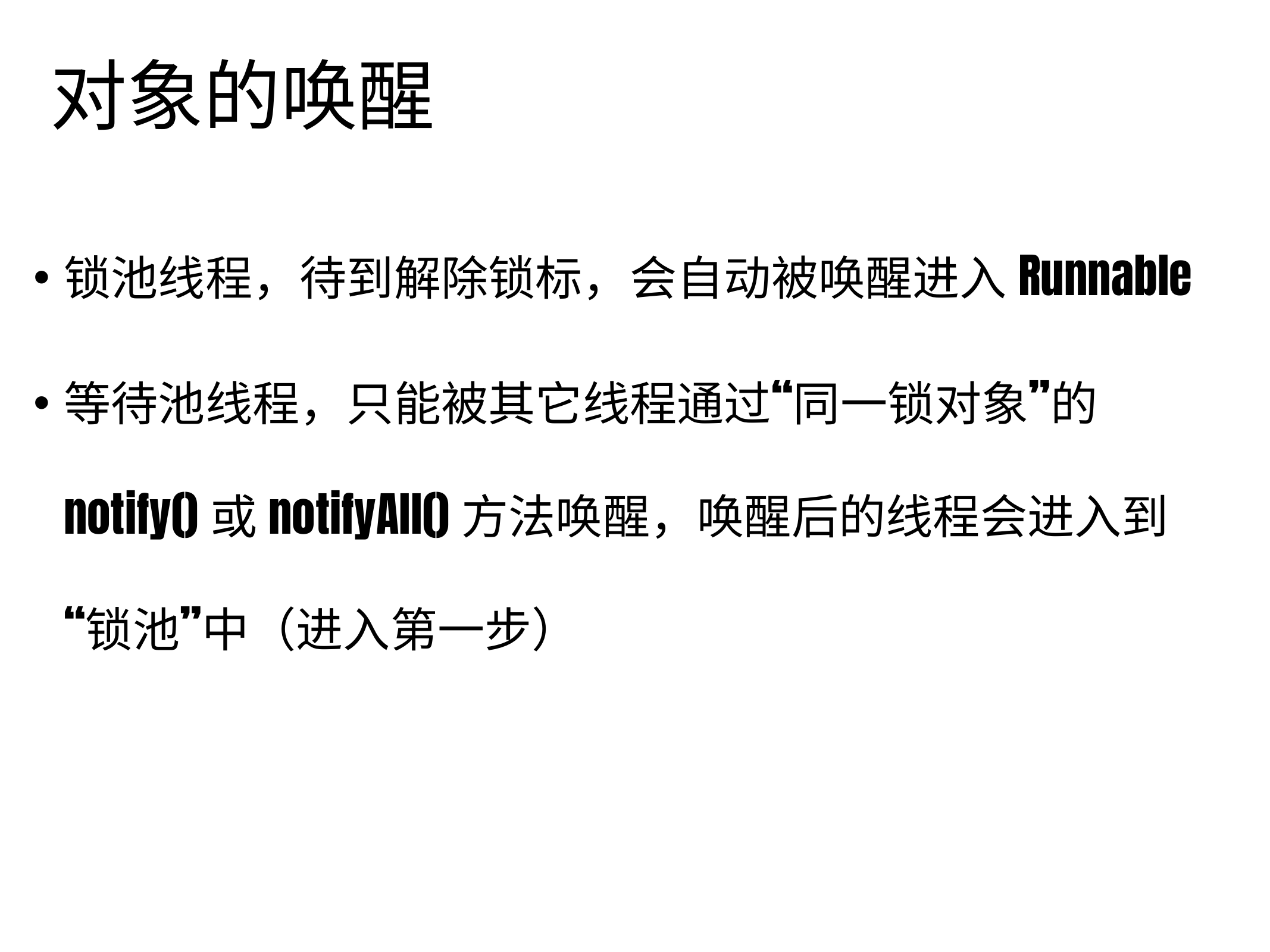

# 对象的唤醒
锁池线程，待到解除锁标，会自动被唤醒进入Runnable
等待池线程，只能被其它线程通过“同一锁对象”的notify()或notifyAll()方法唤醒，唤醒后的线程会进入到“锁池”中（进入第一步）
16